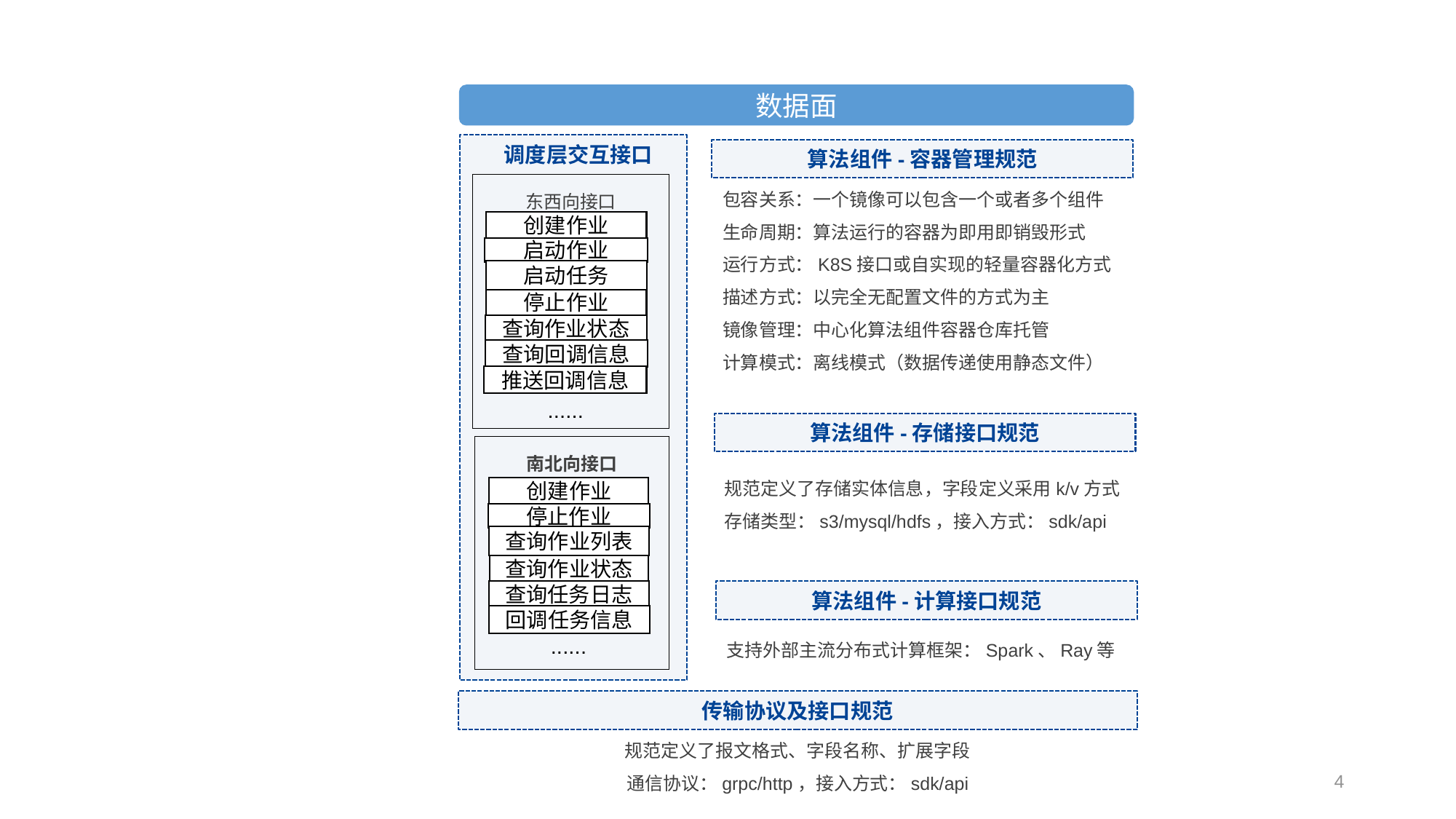

数据面
 调度层交互接口
算法组件-容器管理规范
包容关系：一个镜像可以包含一个或者多个组件
生命周期：算法运行的容器为即用即销毁形式
运行方式：K8S接口或自实现的轻量容器化方式
描述方式：以完全无配置文件的方式为主
镜像管理：中心化算法组件容器仓库托管
计算模式：离线模式（数据传递使用静态文件）
东西向接口
创建作业
启动作业
启动任务
停止作业
查询作业状态
查询回调信息
推送回调信息
......
算法组件-存储接口规范
规范定义了存储实体信息，字段定义采用k/v方式
存储类型：s3/mysql/hdfs，接入方式：sdk/api
南北向接口

创建作业
停止作业
查询作业列表
查询作业状态
查询任务日志
回调任务信息
......
算法组件-计算接口规范
支持外部主流分布式计算框架：Spark、Ray等
传输协议及接口规范
规范定义了报文格式、字段名称、扩展字段
通信协议：grpc/http，接入方式：sdk/api
4